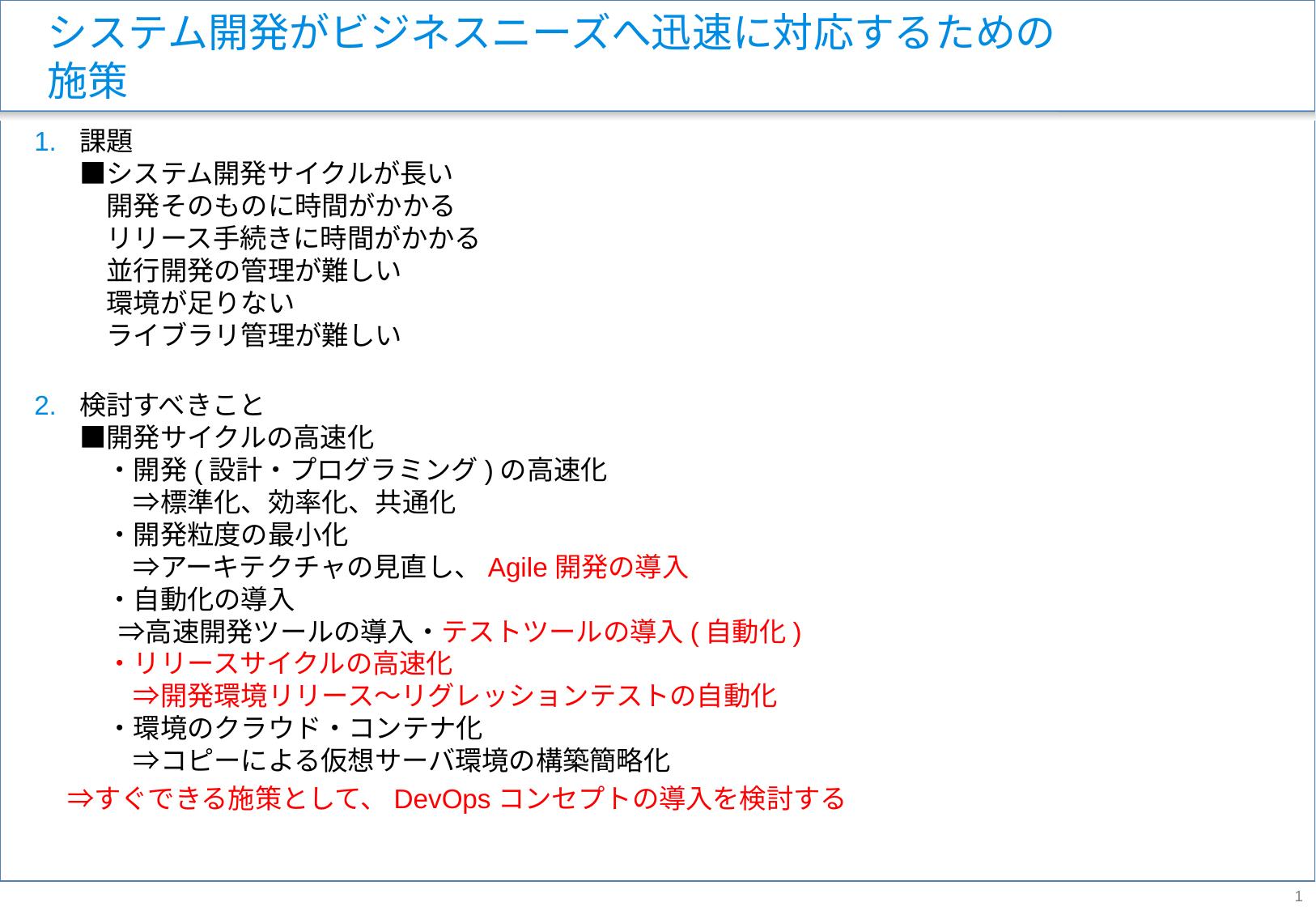

# システム開発がビジネスニーズへ迅速に対応するための施策
課題
■システム開発サイクルが長い
　開発そのものに時間がかかる
　リリース手続きに時間がかかる
　並行開発の管理が難しい
　環境が足りない
　ライブラリ管理が難しい
検討すべきこと
■開発サイクルの高速化
　・開発(設計・プログラミング)の高速化
　　⇒標準化、効率化、共通化
　・開発粒度の最小化
　　⇒アーキテクチャの見直し、Agile開発の導入
　・自動化の導入
 　 ⇒高速開発ツールの導入・テストツールの導入(自動化)
　・リリースサイクルの高速化
　　⇒開発環境リリース～リグレッションテストの自動化
　・環境のクラウド・コンテナ化
　　⇒コピーによる仮想サーバ環境の構築簡略化
　 ⇒すぐできる施策として、DevOpsコンセプトの導入を検討する